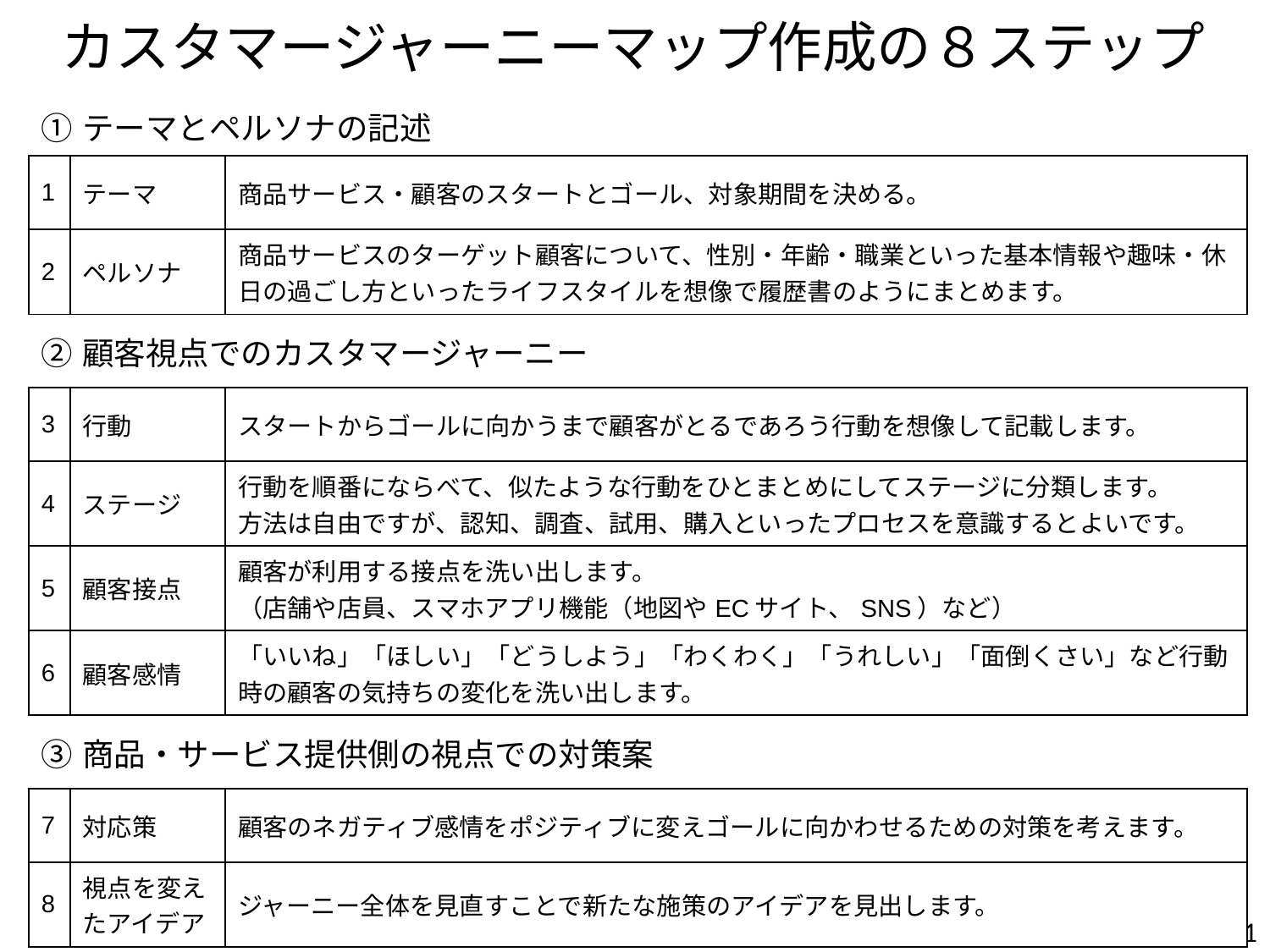

# カスタマージャーニーマップ作成の８ステップ
| ①テーマとペルソナの記述 |  |  |
| --- | --- | --- |
| 1 | テーマ | 商品サービス・顧客のスタートとゴール、対象期間を決める。 |
| 2 | ペルソナ | 商品サービスのターゲット顧客について、性別・年齢・職業といった基本情報や趣味・休日の過ごし方といったライフスタイルを想像で履歴書のようにまとめます。 |
| ②顧客視点でのカスタマージャーニー |  |  |
| 3 | 行動 | スタートからゴールに向かうまで顧客がとるであろう行動を想像して記載します。 |
| 4 | ステージ | 行動を順番にならべて、似たような行動をひとまとめにしてステージに分類します。 方法は自由ですが、認知、調査、試用、購入といったプロセスを意識するとよいです。 |
| 5 | 顧客接点 | 顧客が利用する接点を洗い出します。 （店舗や店員、スマホアプリ機能（地図やECサイト、SNS）など） |
| 6 | 顧客感情 | 「いいね」「ほしい」「どうしよう」「わくわく」「うれしい」「面倒くさい」など行動時の顧客の気持ちの変化を洗い出します。 |
| ③商品・サービス提供側の視点での対策案 |  |  |
| 7 | 対応策 | 顧客のネガティブ感情をポジティブに変えゴールに向かわせるための対策を考えます。 |
| 8 | 視点を変えたアイデア | ジャーニー全体を見直すことで新たな施策のアイデアを見出します。 |
1